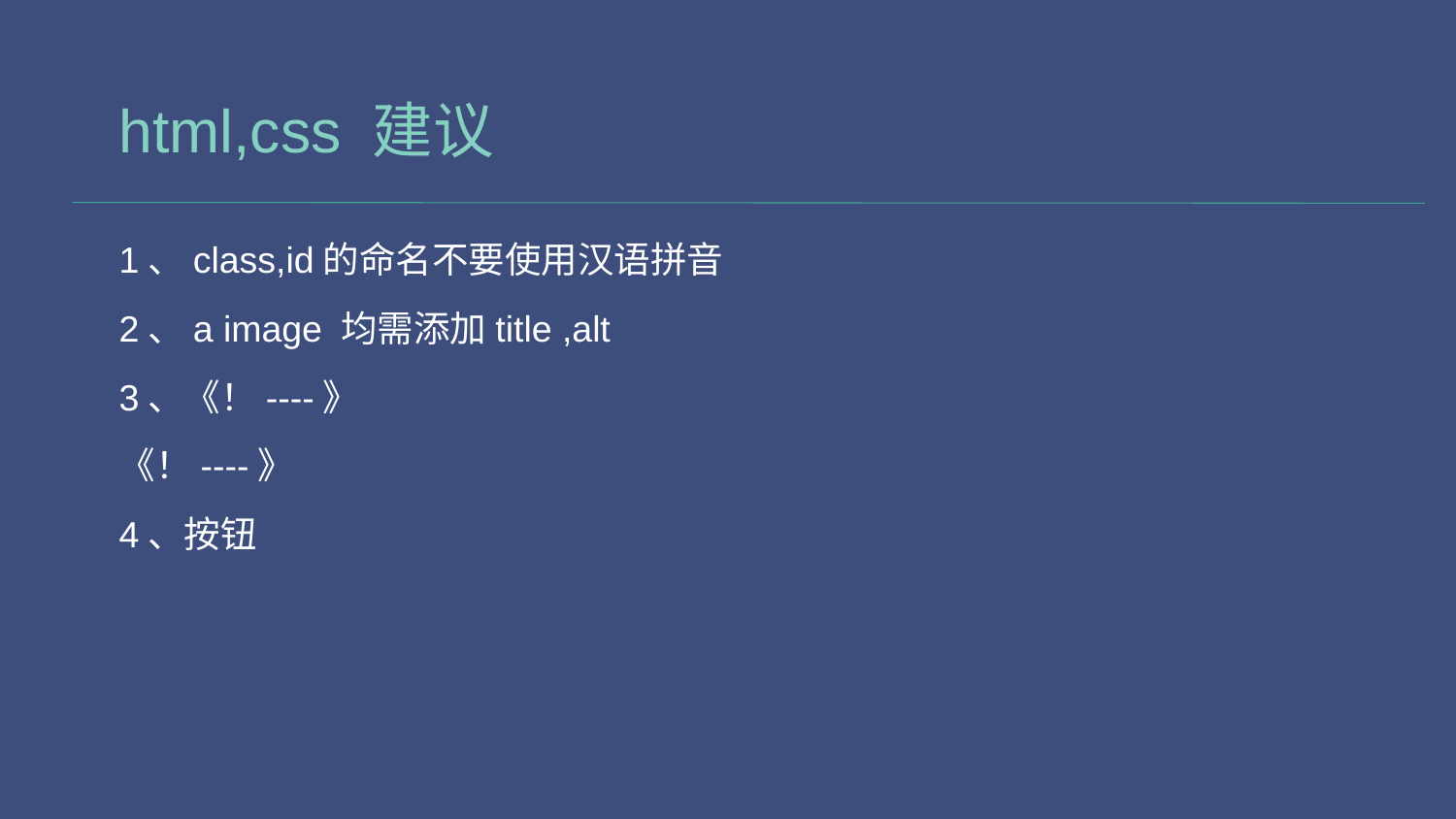

# html,css 建议
1、class,id的命名不要使用汉语拼音
2、a image 均需添加title ,alt
3、《！----》
《！----》
4、按钮